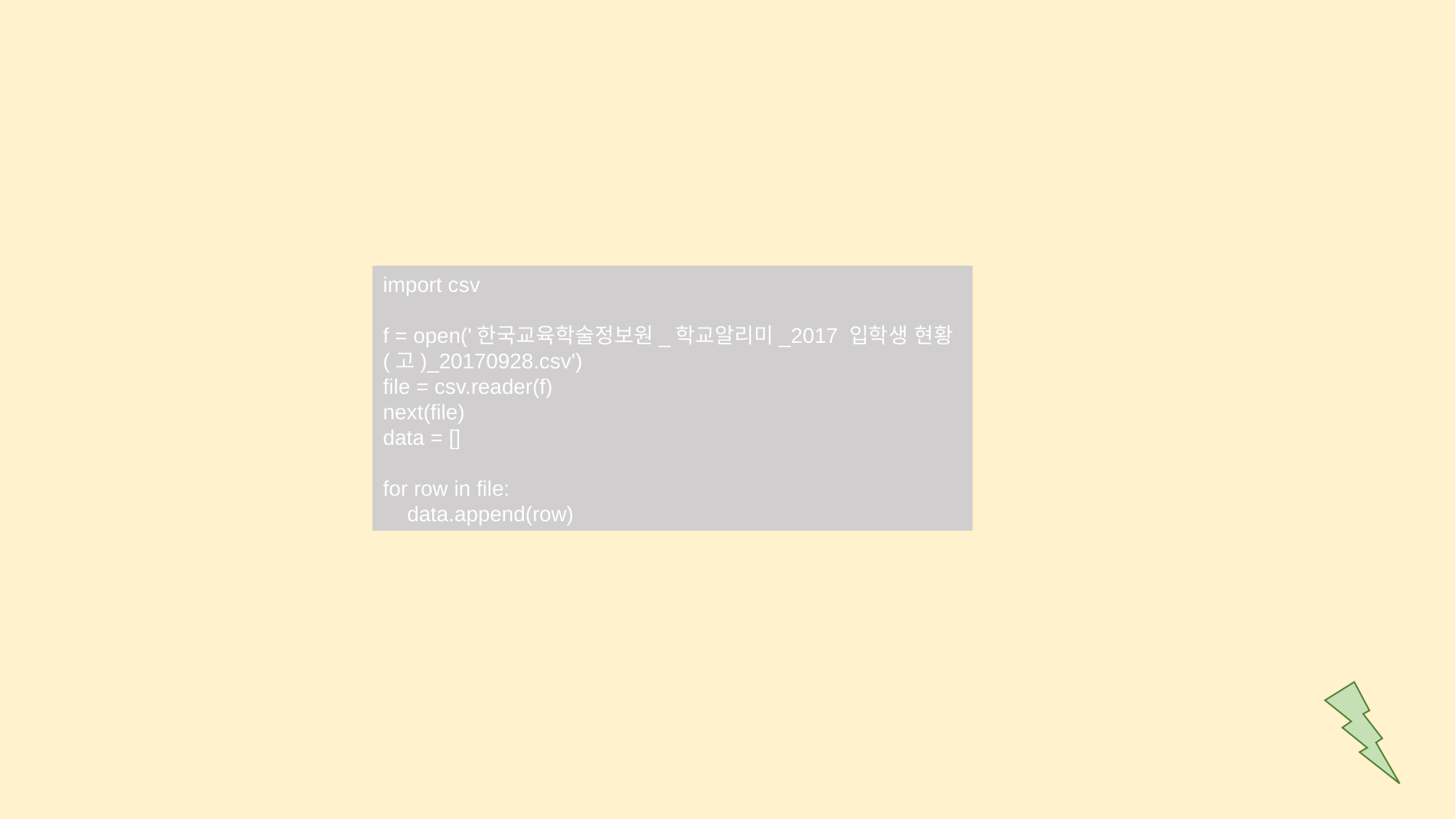

import csv

f = open('한국교육학술정보원_학교알리미_2017 입학생 현황(고)_20170928.csv')
file = csv.reader(f)
next(file)
data = []

for row in file:
    data.append(row)